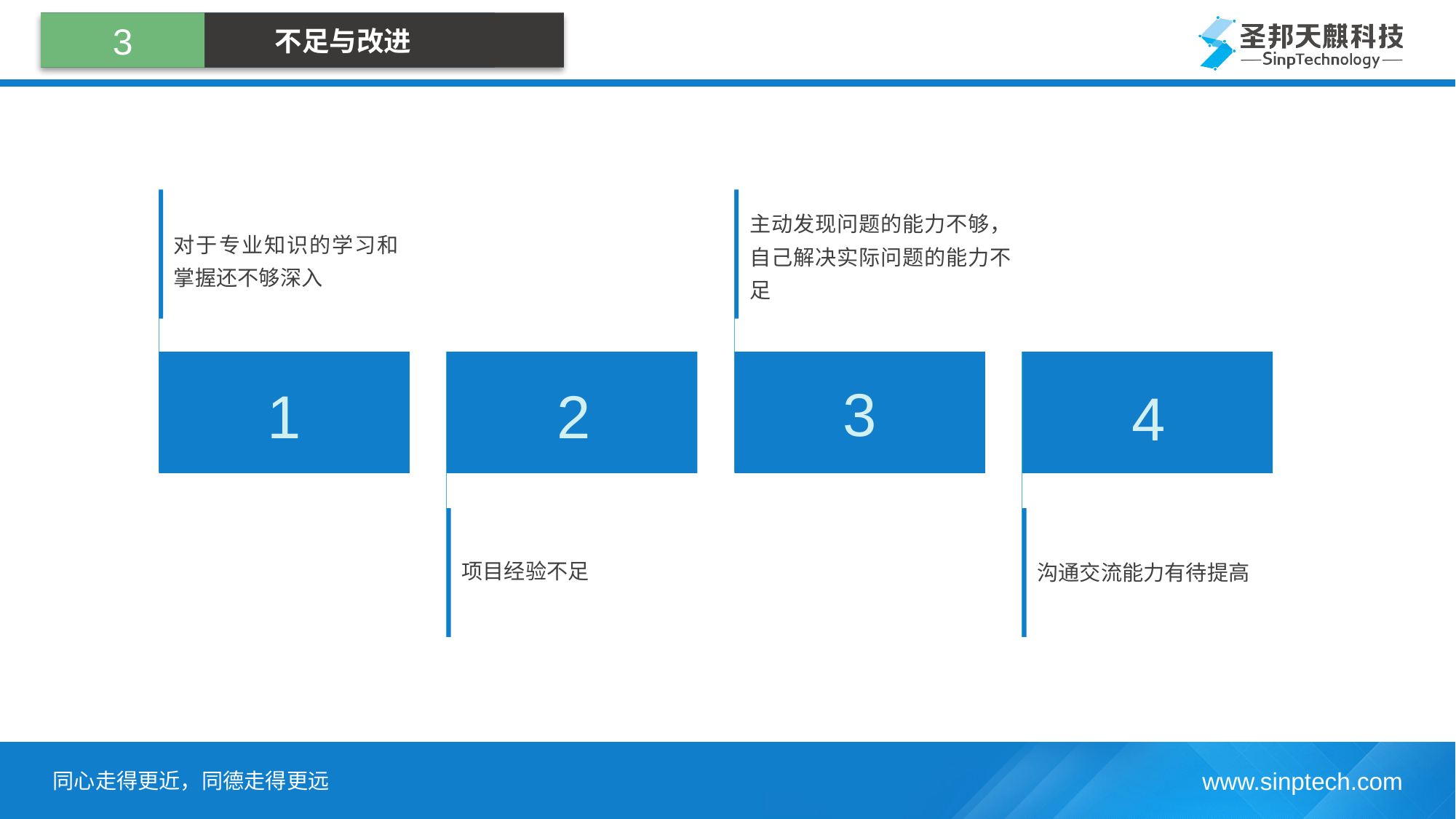

3

                   不足与改进

主动发现问题的能力不够，自己解决实际问题的能力不足
对于专业知识的学习和掌握还不够深入

1

2

3

4

项目经验不足
沟通交流能力有待提高